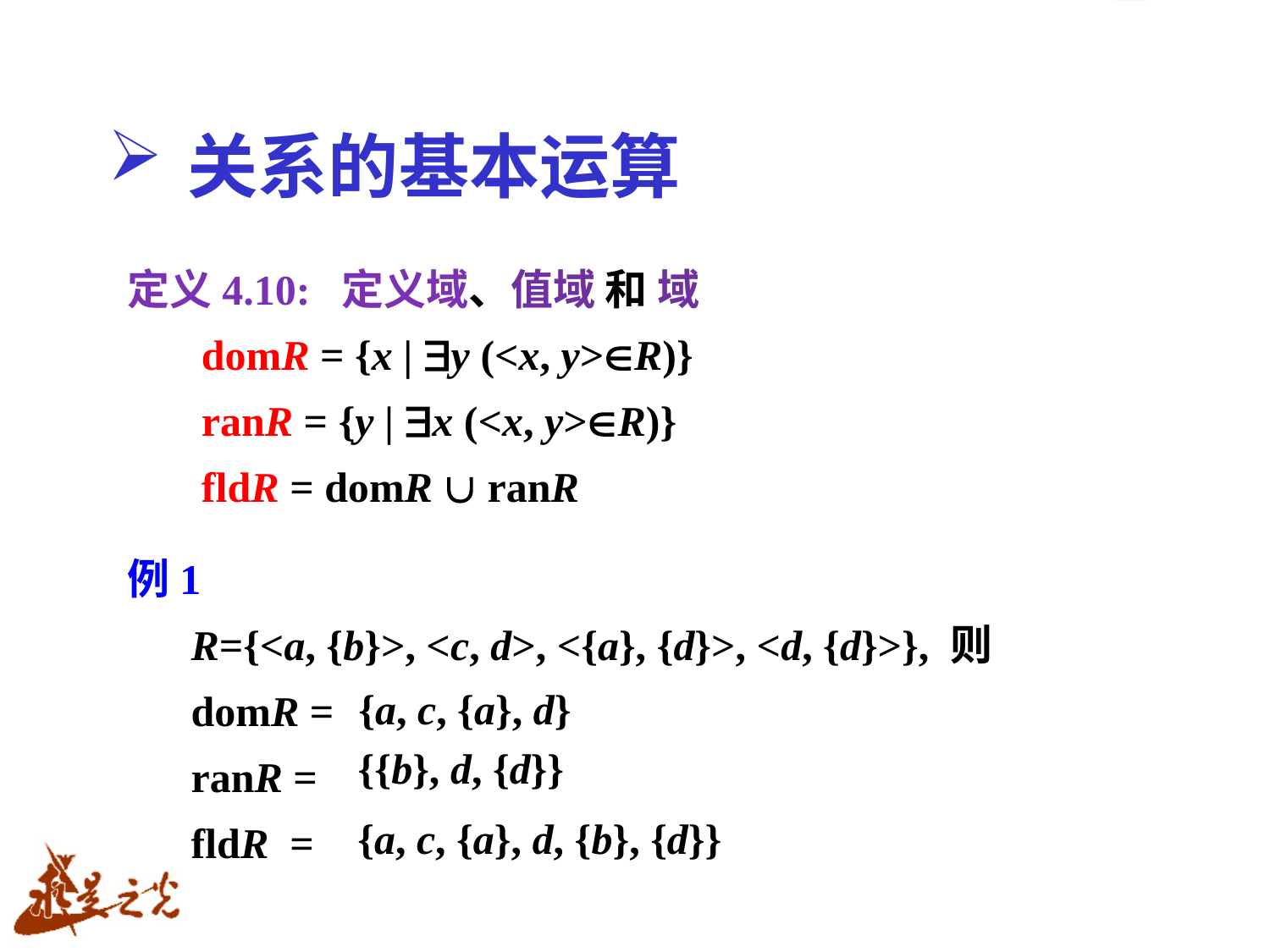

# 关系的基本运算
定义4.10:  定义域、值域 和 域
       domR = {x | ∃y (<x, y>∈R)}
       ranR = {y | ∃x (<x, y>∈R)}
       fldR = domR ∪ ranR
例1
      R={<a, {b}>, <c, d>, <{a}, {d}>, <d, {d}>}, 则
      domR =
      ranR =
      fldR  =
{a, c, {a}, d}
{{b}, d, {d}}
{a, c, {a}, d, {b}, {d}}
17